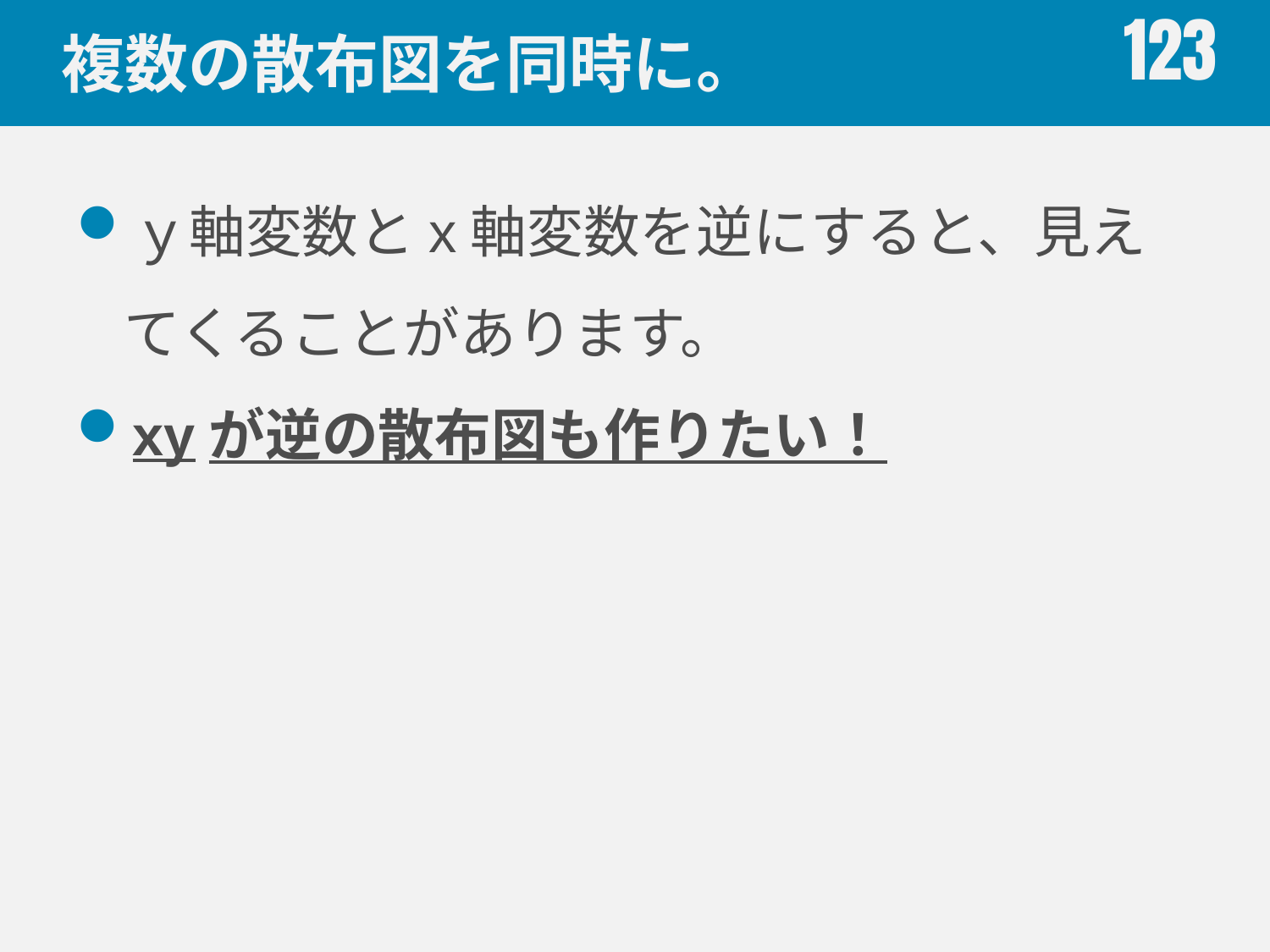

# 複数の散布図を同時に。
123
ｙ軸変数とx軸変数を逆にすると、見えてくることがあります。
xyが逆の散布図も作りたい！